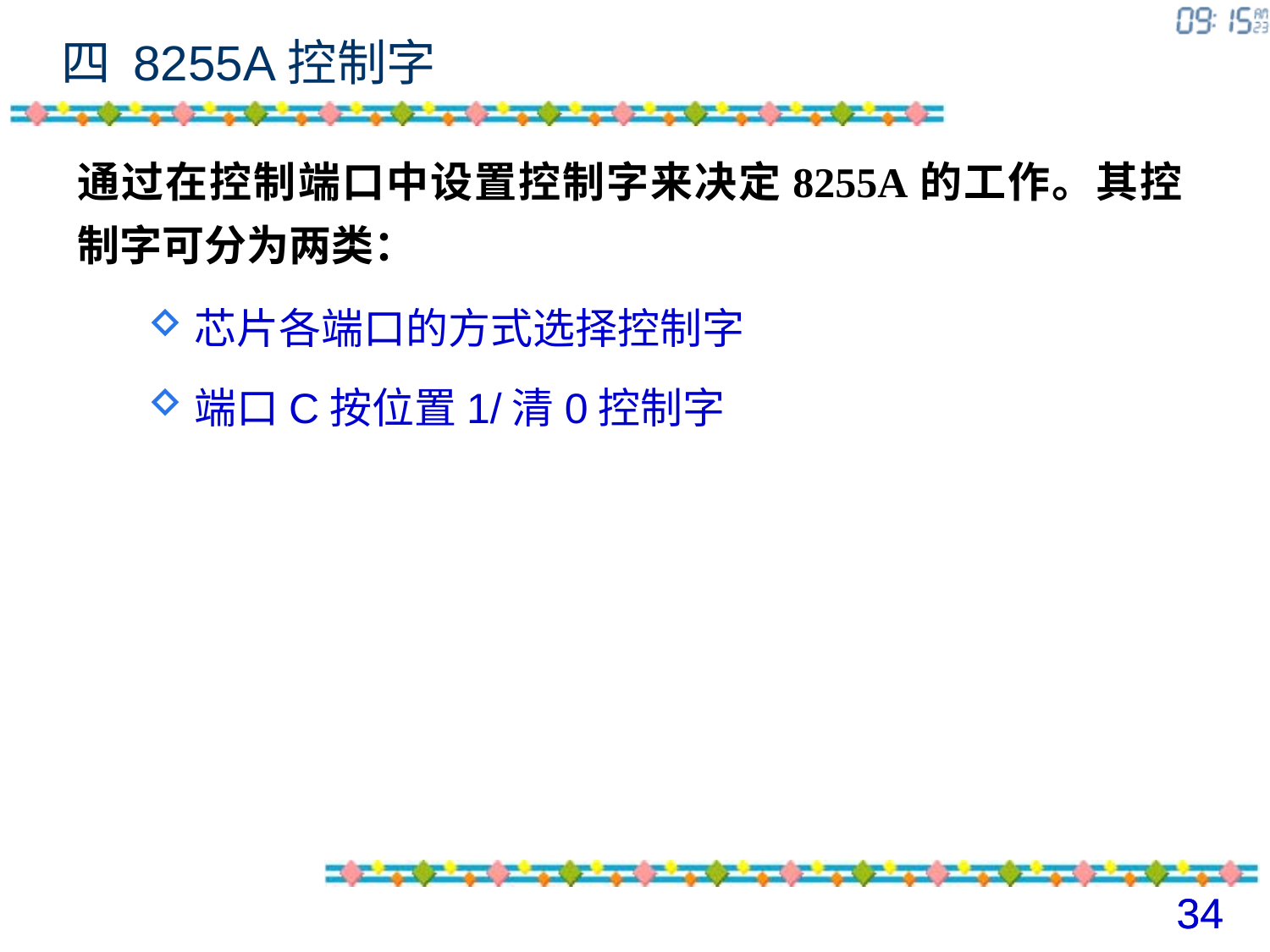

# 四 8255A控制字
通过在控制端口中设置控制字来决定8255A的工作。其控制字可分为两类：
芯片各端口的方式选择控制字
端口C按位置1/清0控制字